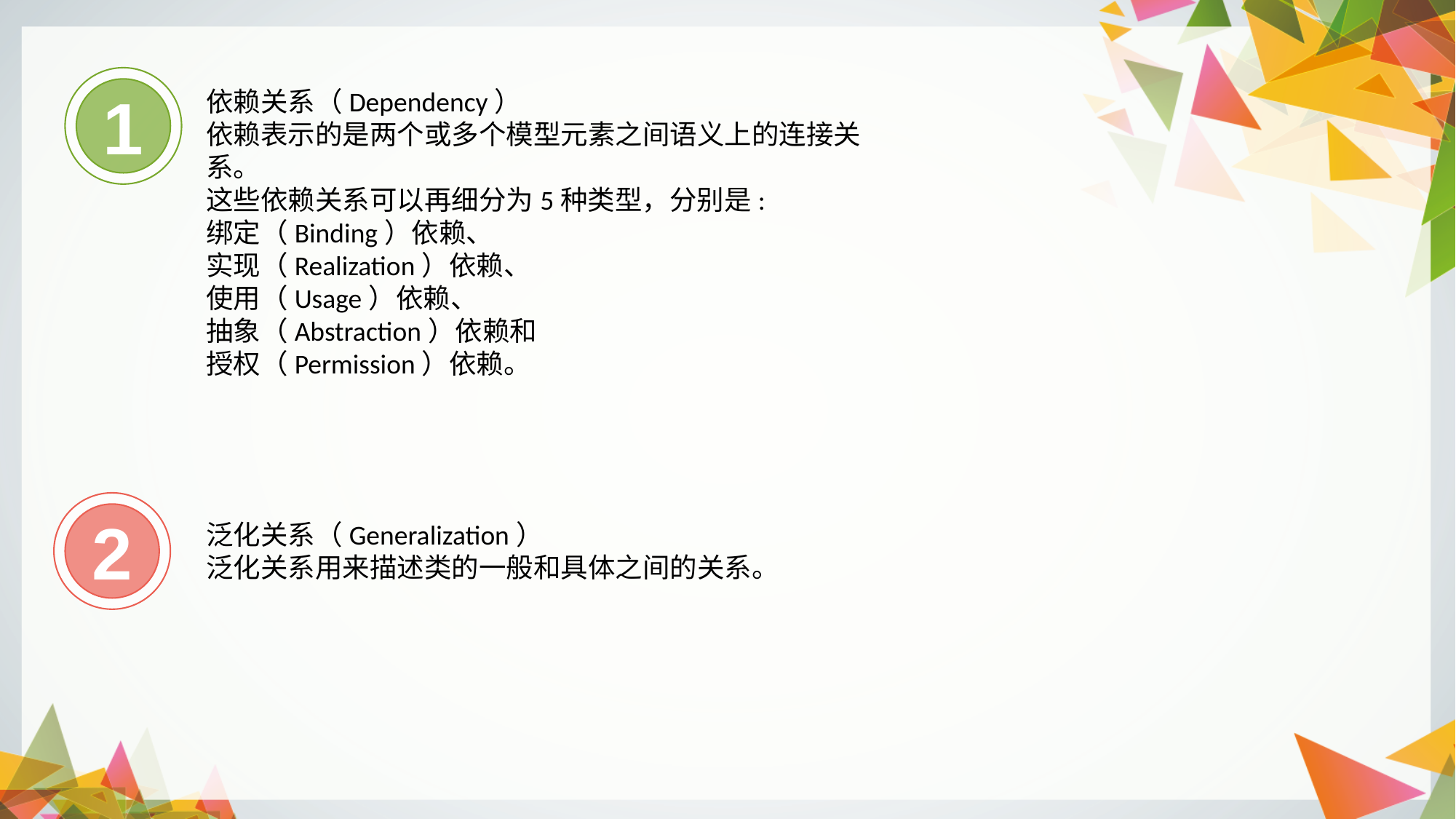

1

依赖关系（Dependency）
依赖表示的是两个或多个模型元素之间语义上的连接关系。
这些依赖关系可以再细分为5种类型，分别是:
绑定（Binding）依赖、
实现（Realization）依赖、
使用（Usage）依赖、
抽象（Abstraction）依赖和
授权（Permission）依赖。

2

泛化关系（Generalization）
泛化关系用来描述类的一般和具体之间的关系。